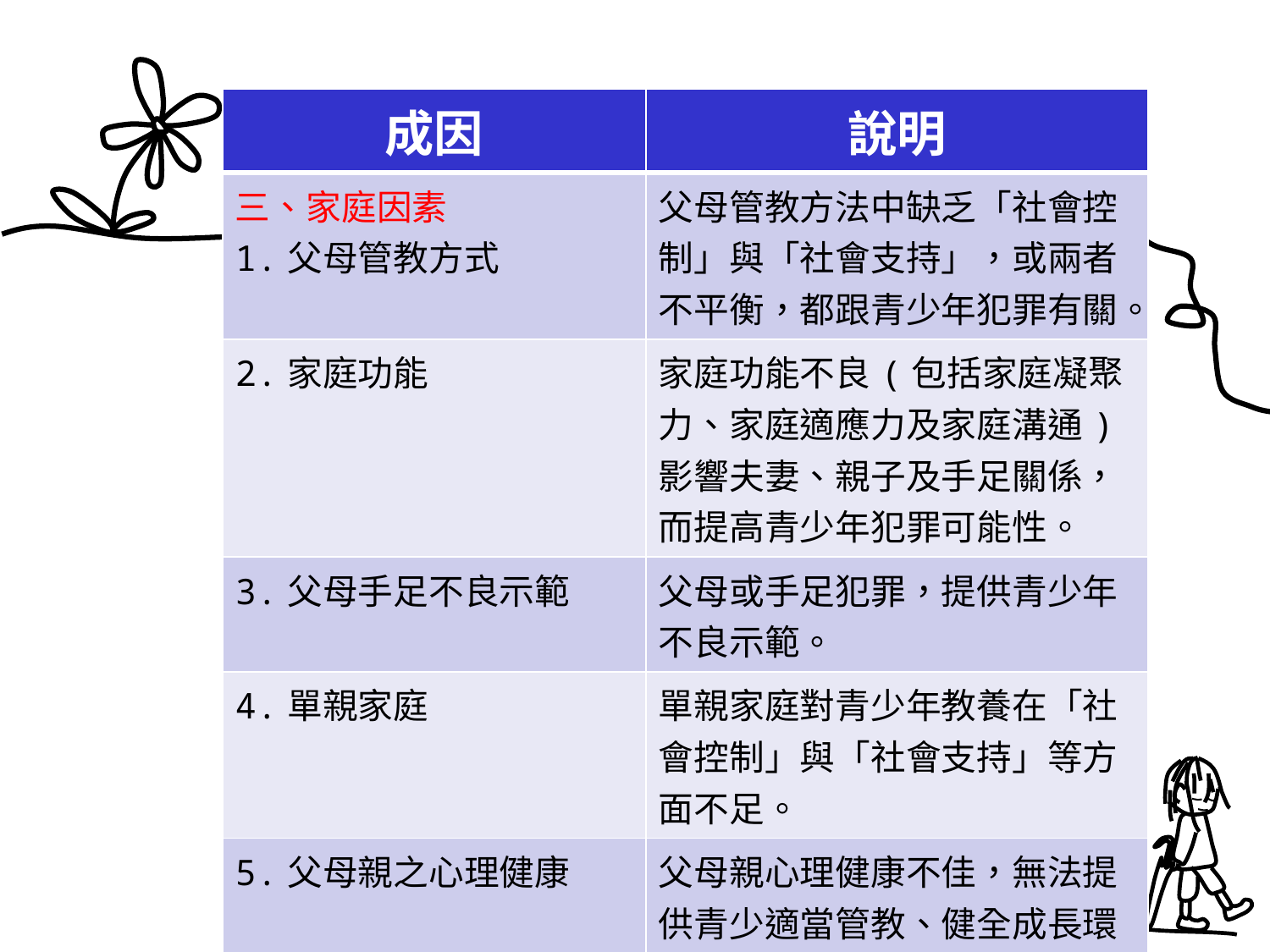

| 成因 | 說明 |
| --- | --- |
| 三、家庭因素 1.父母管教方式 | 父母管教方法中缺乏「社會控制」與「社會支持」，或兩者不平衡，都跟青少年犯罪有關。 |
| 2.家庭功能 | 家庭功能不良(包括家庭凝聚力、家庭適應力及家庭溝通)影響夫妻、親子及手足關係，而提高青少年犯罪可能性。 |
| 3.父母手足不良示範 | 父母或手足犯罪，提供青少年不良示範。 |
| 4.單親家庭 | 單親家庭對青少年教養在「社會控制」與「社會支持」等方面不足。 |
| 5.父母親之心理健康 | 父母親心理健康不佳，無法提供青少適當管教、健全成長環境及適當典範行為。 |